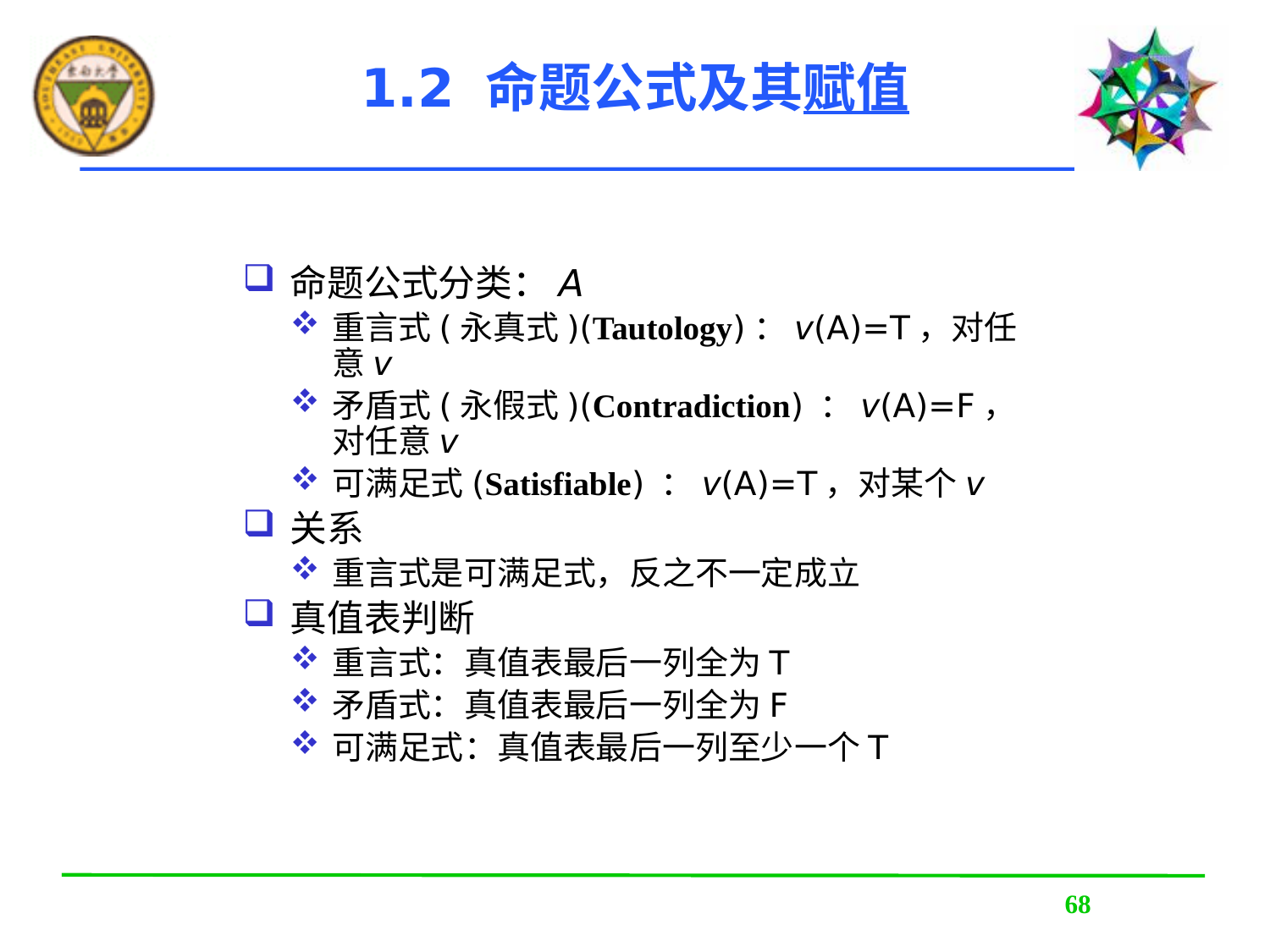

# 1.2 命题公式及其赋值
命题公式分类：A
重言式(永真式)(Tautology)：v(A)=T，对任意v
矛盾式(永假式)(Contradiction) ：v(A)=F，对任意v
可满足式(Satisfiable) ：v(A)=T，对某个v
关系
重言式是可满足式，反之不一定成立
真值表判断
重言式：真值表最后一列全为T
矛盾式：真值表最后一列全为F
可满足式：真值表最后一列至少一个T